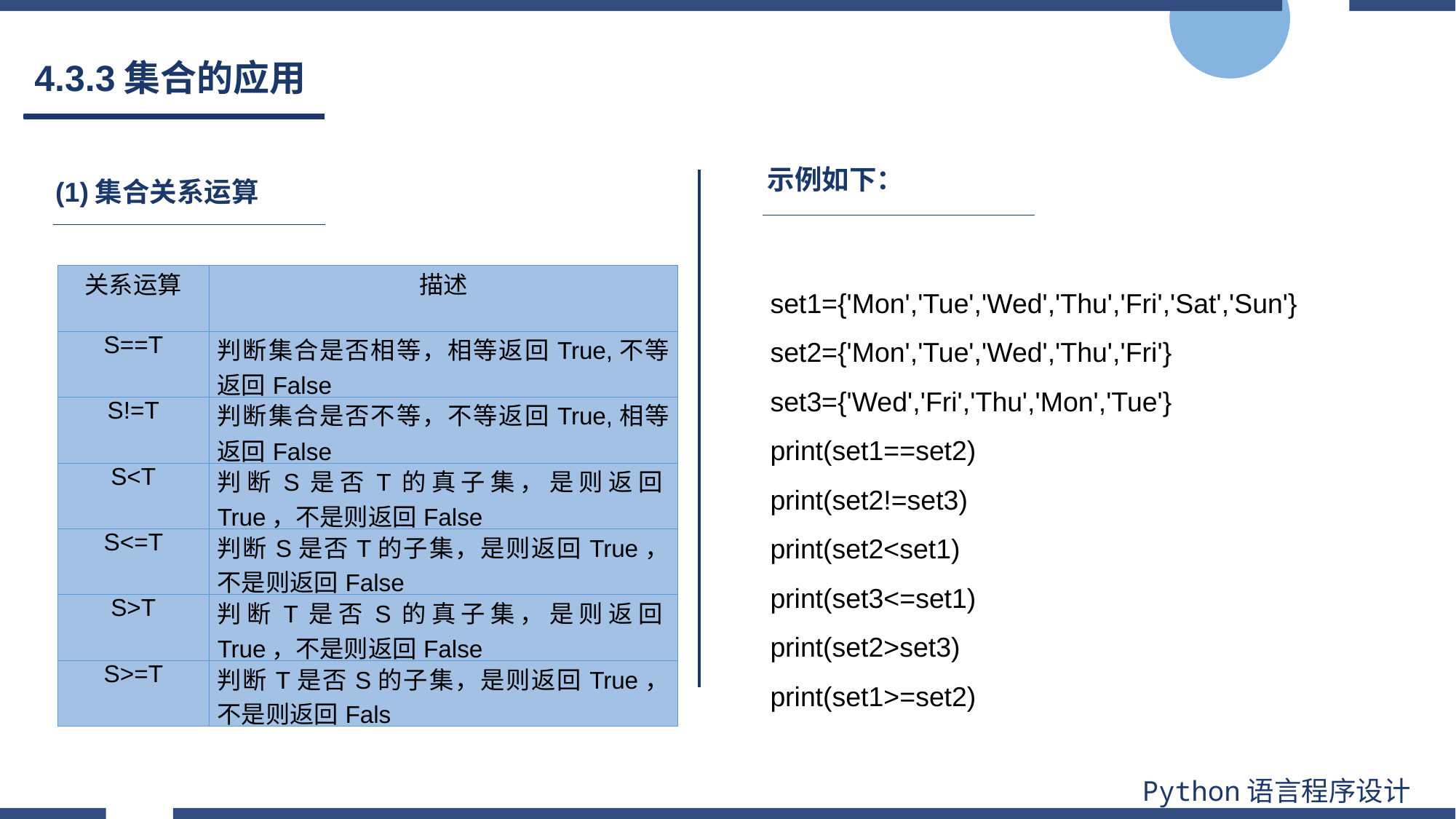

# 4.3.3集合的应用
示例如下：
(1)集合关系运算
set1={'Mon','Tue','Wed','Thu','Fri','Sat','Sun'}
set2={'Mon','Tue','Wed','Thu','Fri'}
set3={'Wed','Fri','Thu','Mon','Tue'}
print(set1==set2)
print(set2!=set3)
print(set2<set1)
print(set3<=set1)
print(set2>set3)
print(set1>=set2)
| 关系运算 | 描述 |
| --- | --- |
| S==T | 判断集合是否相等，相等返回True,不等返回False |
| S!=T | 判断集合是否不等，不等返回True,相等返回False |
| S<T | 判断S是否T的真子集，是则返回True，不是则返回False |
| S<=T | 判断S是否T的子集，是则返回True，不是则返回False |
| S>T | 判断T是否S的真子集，是则返回True，不是则返回False |
| S>=T | 判断T是否S的子集，是则返回True，不是则返回Fals |